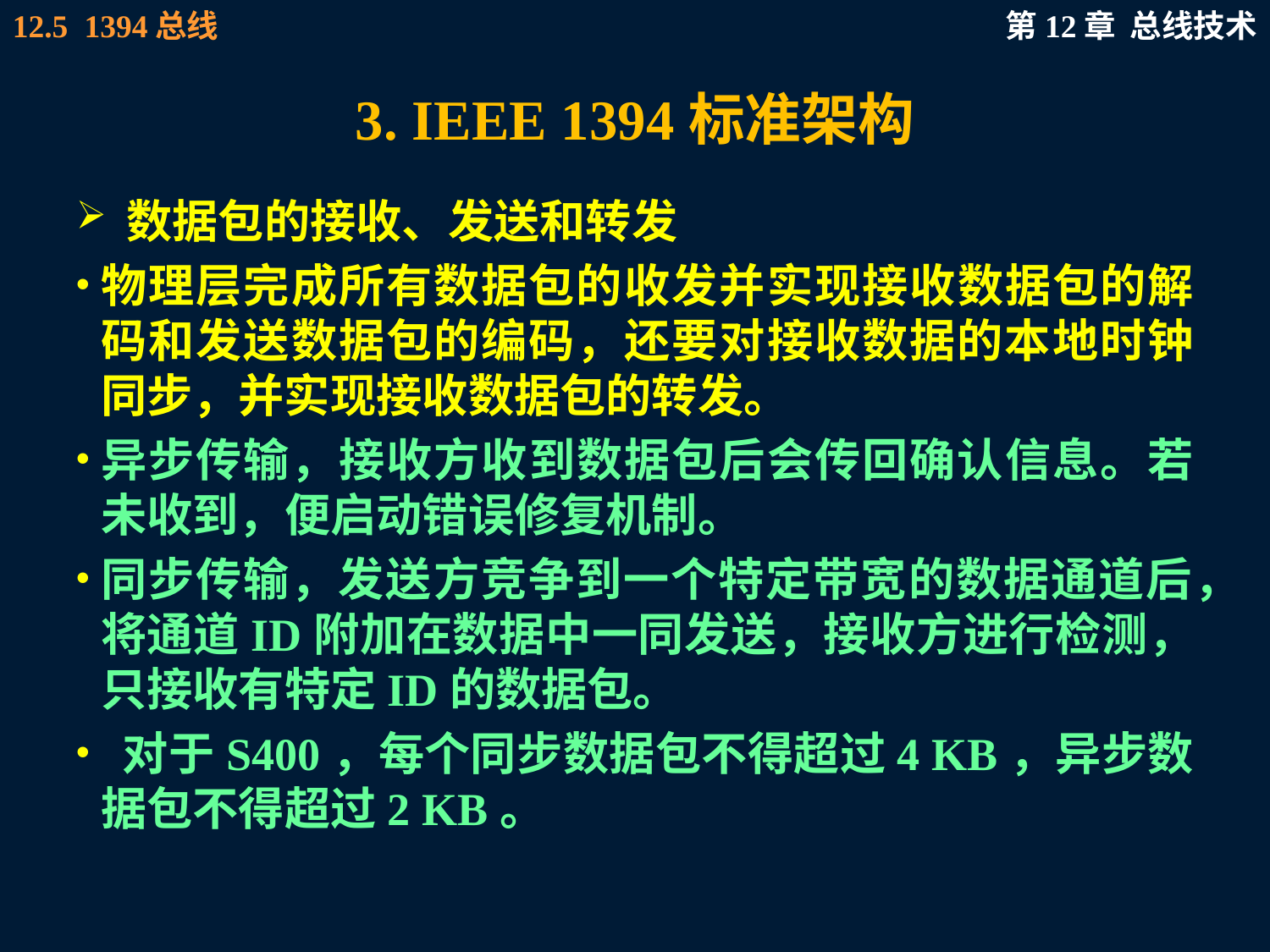

# 3. IEEE 1394标准架构
数据包的接收、发送和转发
物理层完成所有数据包的收发并实现接收数据包的解码和发送数据包的编码，还要对接收数据的本地时钟同步，并实现接收数据包的转发。
异步传输，接收方收到数据包后会传回确认信息。若未收到，便启动错误修复机制。
同步传输，发送方竞争到一个特定带宽的数据通道后，将通道ID附加在数据中一同发送，接收方进行检测，只接收有特定ID的数据包。
 对于S400，每个同步数据包不得超过4 KB，异步数据包不得超过2 KB。